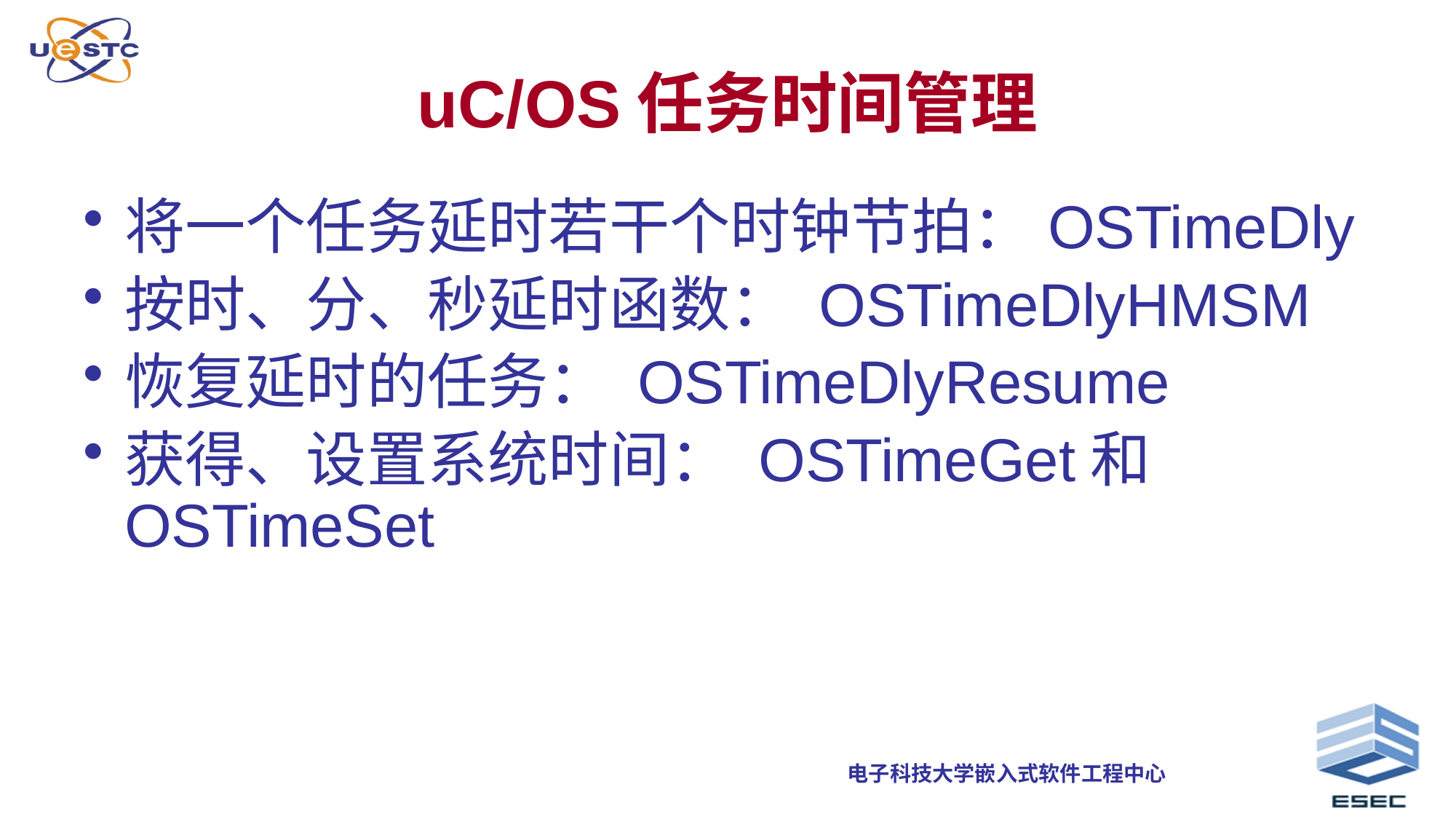

# uC/OS任务时间管理
将一个任务延时若干个时钟节拍：OSTimeDly
按时、分、秒延时函数： OSTimeDlyHMSM
恢复延时的任务： OSTimeDlyResume
获得、设置系统时间： OSTimeGet和OSTimeSet